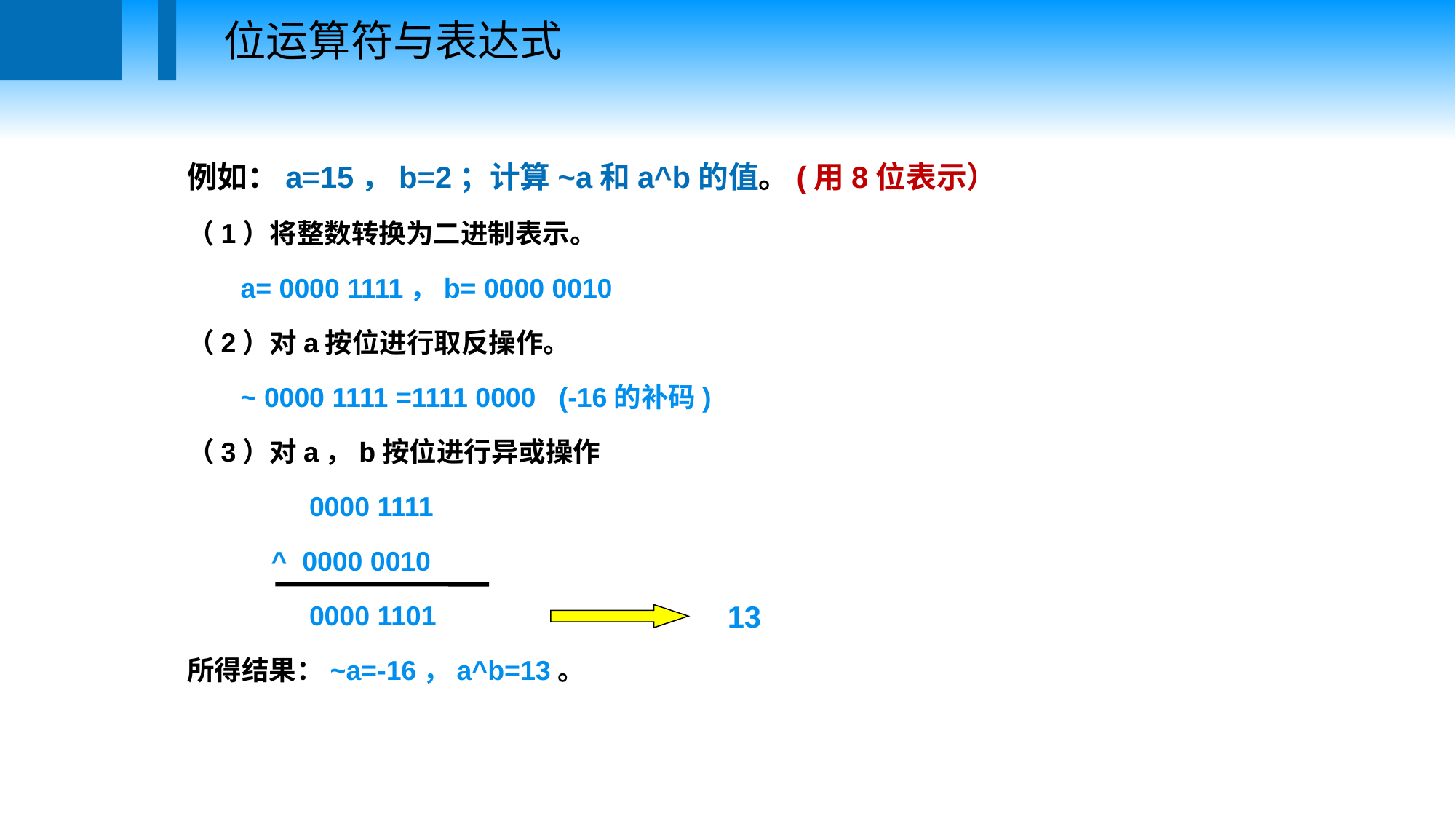

位运算符与表达式
例如：a=15，b=2；计算~a和a^b的值。(用8位表示）
（1）将整数转换为二进制表示。
       a= 0000 1111，b= 0000 0010
（2）对a按位进行取反操作。
       ~ 0000 1111 =1111 0000   (-16的补码)
（3）对a，b按位进行异或操作
                0000 1111
           ^  0000 0010
                0000 1101
所得结果：~a=-16，a^b=13。

13